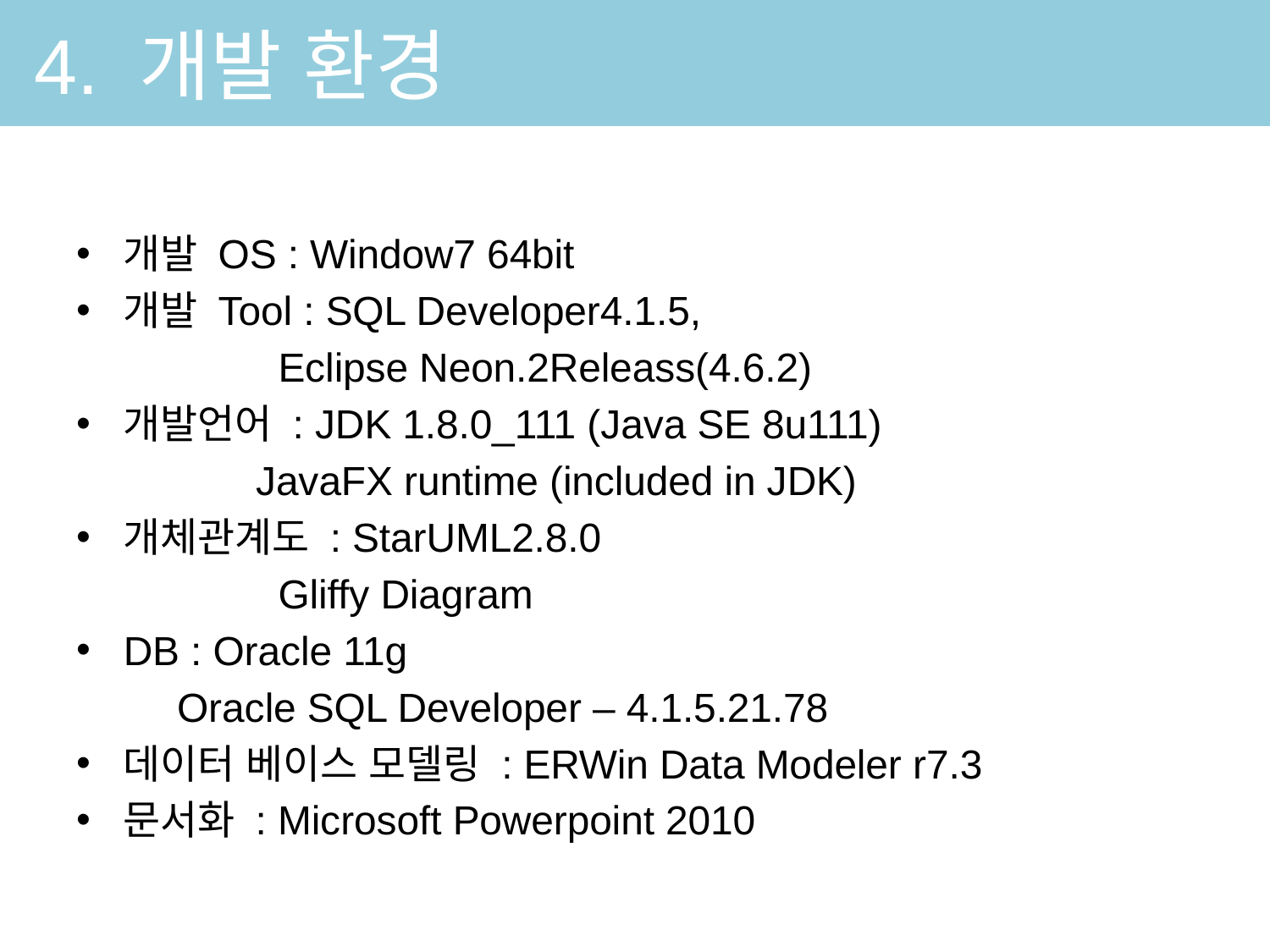

# 4. 개발 환경
개발 OS : Window7 64bit
개발 Tool : SQL Developer4.1.5,
                  Eclipse Neon.2Releass(4.6.2)
개발언어 : JDK 1.8.0_111 (Java SE 8u111)
                JavaFX runtime (included in JDK)
개체관계도 : StarUML2.8.0
                  Gliffy Diagram
DB : Oracle 11g
         Oracle SQL Developer – 4.1.5.21.78
데이터 베이스 모델링 : ERWin Data Modeler r7.3
문서화 : Microsoft Powerpoint 2010